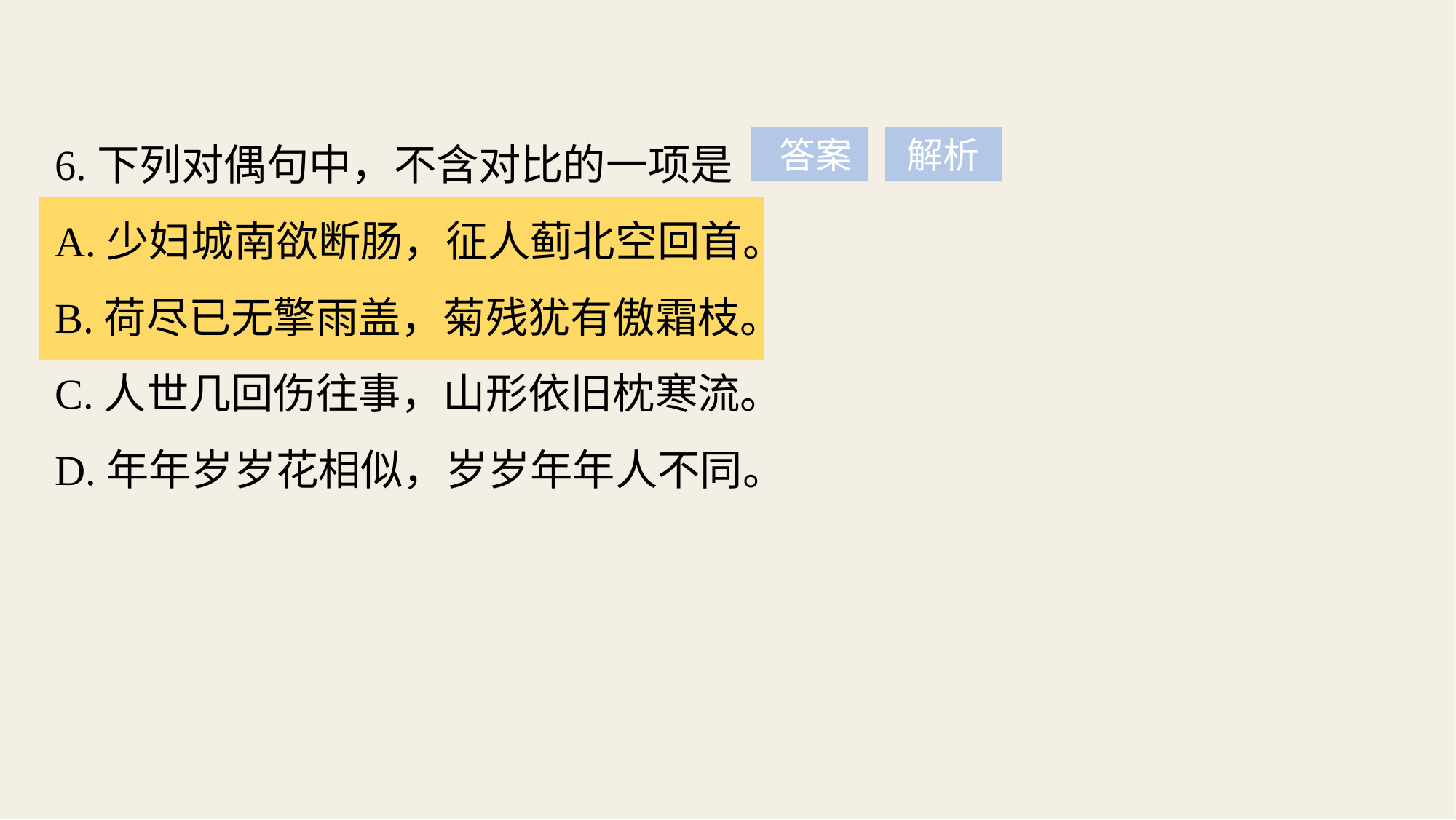

6.下列对偶句中，不含对比的一项是
A.少妇城南欲断肠，征人蓟北空回首。
B.荷尽已无擎雨盖，菊残犹有傲霜枝。
C.人世几回伤往事，山形依旧枕寒流。
D.年年岁岁花相似，岁岁年年人不同。
 答案
解析